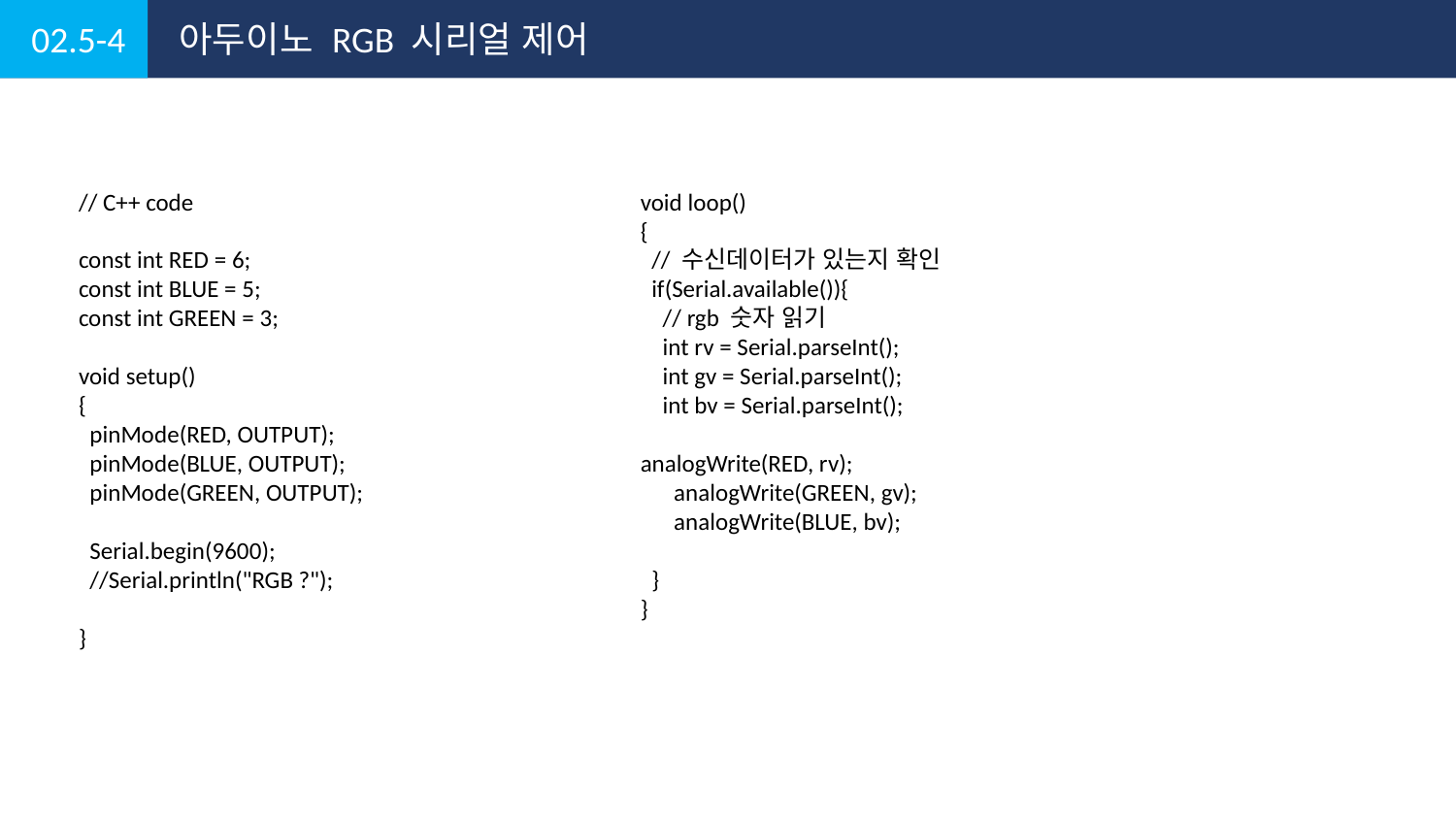

02.5-4
아두이노 RGB 시리얼 제어
// C++ code

const int RED = 6;
const int BLUE = 5;
const int GREEN = 3;

void setup()
{
  pinMode(RED, OUTPUT);
  pinMode(BLUE, OUTPUT);
  pinMode(GREEN, OUTPUT);

  Serial.begin(9600);
  //Serial.println("RGB ?");

}
void loop()
{
  // 수신데이터가 있는지 확인
  if(Serial.available()){
    // rgb 숫자 읽기
    int rv = Serial.parseInt();
    int gv = Serial.parseInt();
    int bv = Serial.parseInt();

analogWrite(RED, rv);
      analogWrite(GREEN, gv);
      analogWrite(BLUE, bv);

  }
}